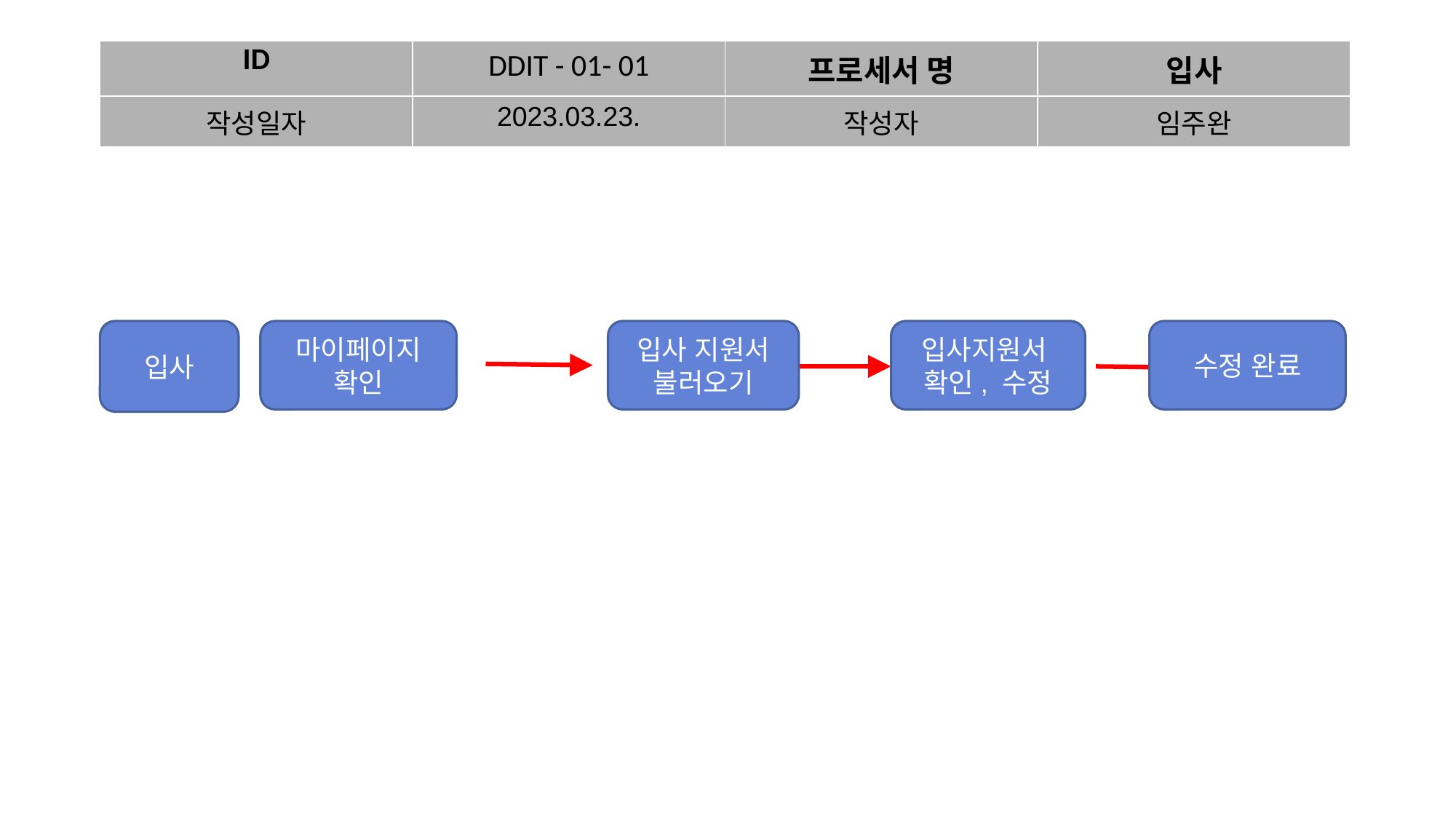

| ID | DDIT - 01- 01 | 프로세서 명 | 입사 |
| --- | --- | --- | --- |
| 작성일자 | 2023.03.23. | 작성자 | 임주완 |
입사
마이페이지 확인
입사 지원서 불러오기
입사지원서
확인, 수정
수정 완료